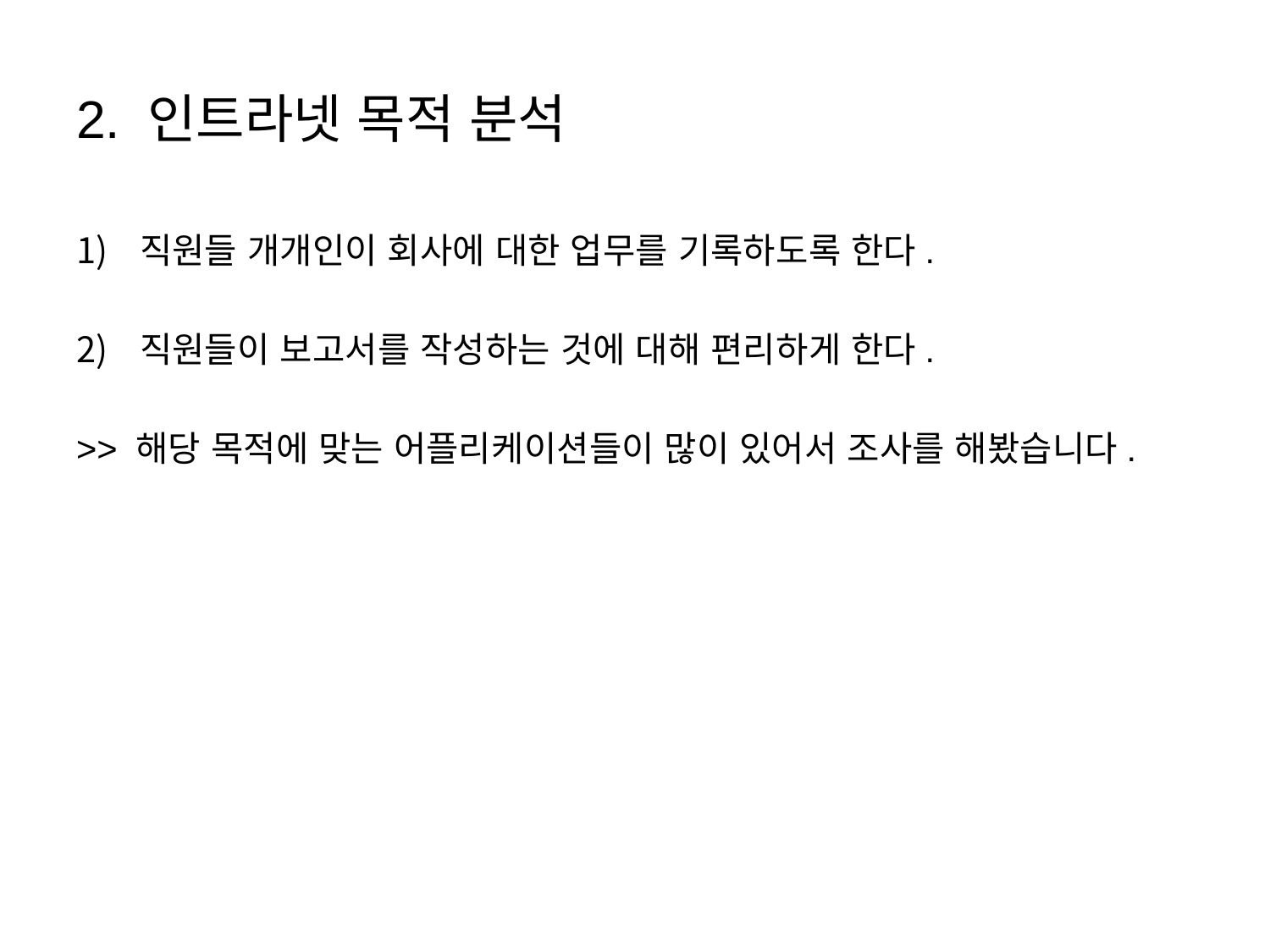

# 2. 인트라넷 목적 분석
직원들 개개인이 회사에 대한 업무를 기록하도록 한다.

직원들이 보고서를 작성하는 것에 대해 편리하게 한다.

>> 해당 목적에 맞는 어플리케이션들이 많이 있어서 조사를 해봤습니다.